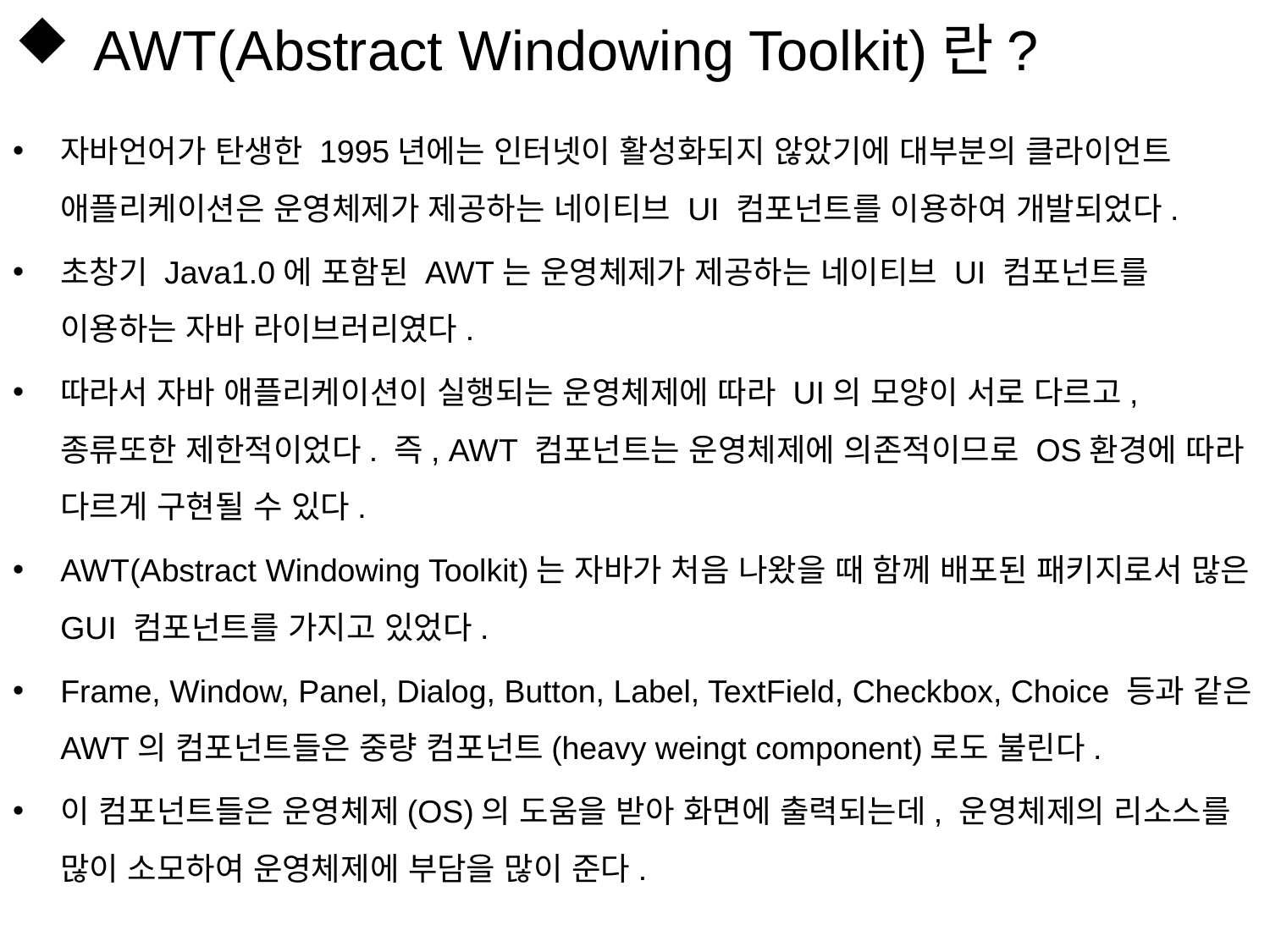

# AWT(Abstract Windowing Toolkit)란?
자바언어가 탄생한 1995년에는 인터넷이 활성화되지 않았기에 대부분의 클라이언트 애플리케이션은 운영체제가 제공하는 네이티브 UI 컴포넌트를 이용하여 개발되었다.
초창기 Java1.0에 포함된 AWT는 운영체제가 제공하는 네이티브 UI 컴포넌트를 이용하는 자바 라이브러리였다.
따라서 자바 애플리케이션이 실행되는 운영체제에 따라 UI의 모양이 서로 다르고, 종류또한 제한적이었다. 즉, AWT 컴포넌트는 운영체제에 의존적이므로 OS환경에 따라 다르게 구현될 수 있다.
AWT(Abstract Windowing Toolkit)는 자바가 처음 나왔을 때 함께 배포된 패키지로서 많은 GUI 컴포넌트를 가지고 있었다.
Frame, Window, Panel, Dialog, Button, Label, TextField, Checkbox, Choice 등과 같은 AWT의 컴포넌트들은 중량 컴포넌트(heavy weingt component)로도 불린다.
이 컴포넌트들은 운영체제(OS)의 도움을 받아 화면에 출력되는데, 운영체제의 리소스를 많이 소모하여 운영체제에 부담을 많이 준다.